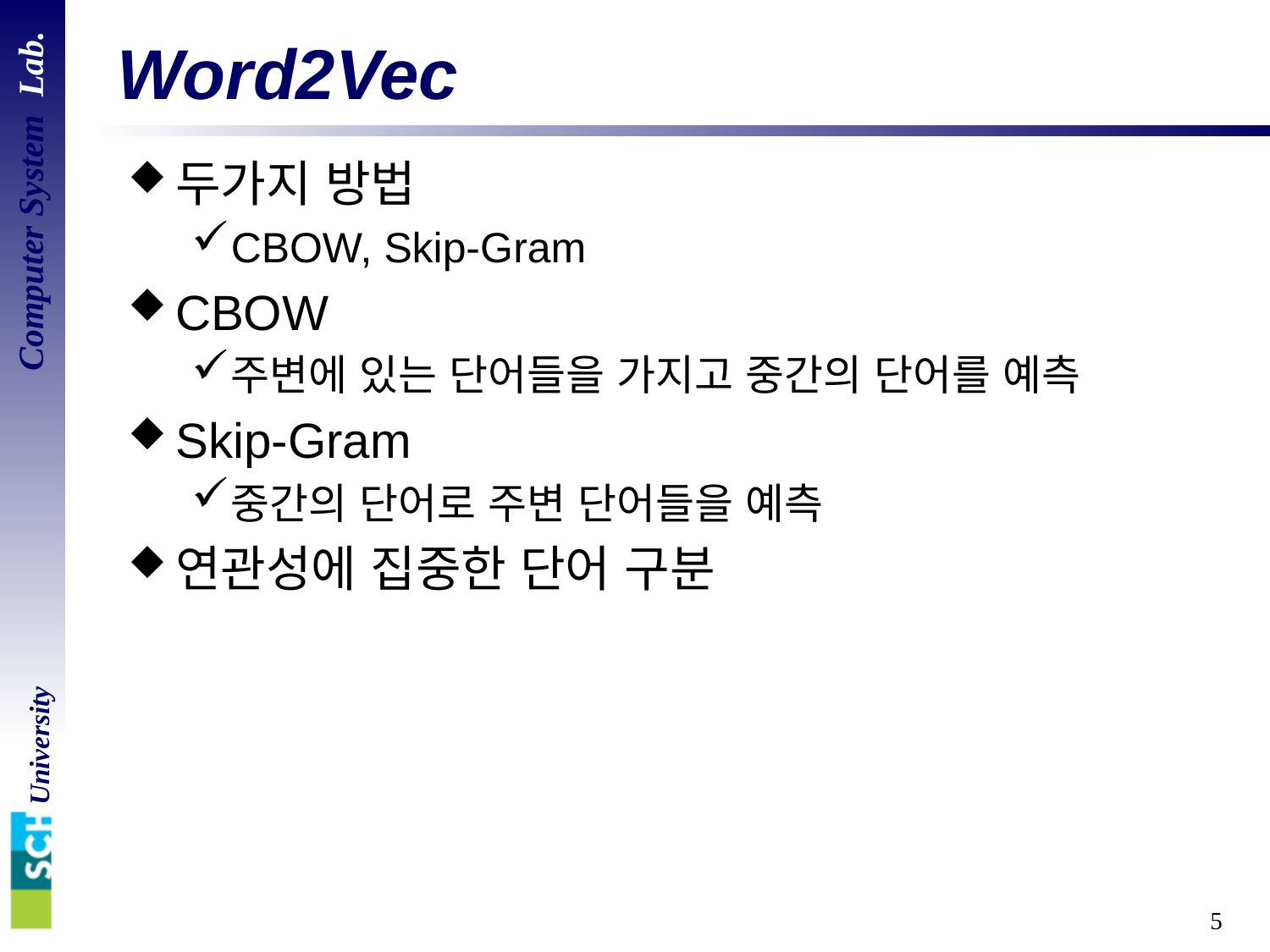

# Word2Vec
두가지 방법
CBOW, Skip-Gram
CBOW
주변에 있는 단어들을 가지고 중간의 단어를 예측
Skip-Gram
중간의 단어로 주변 단어들을 예측
연관성에 집중한 단어 구분